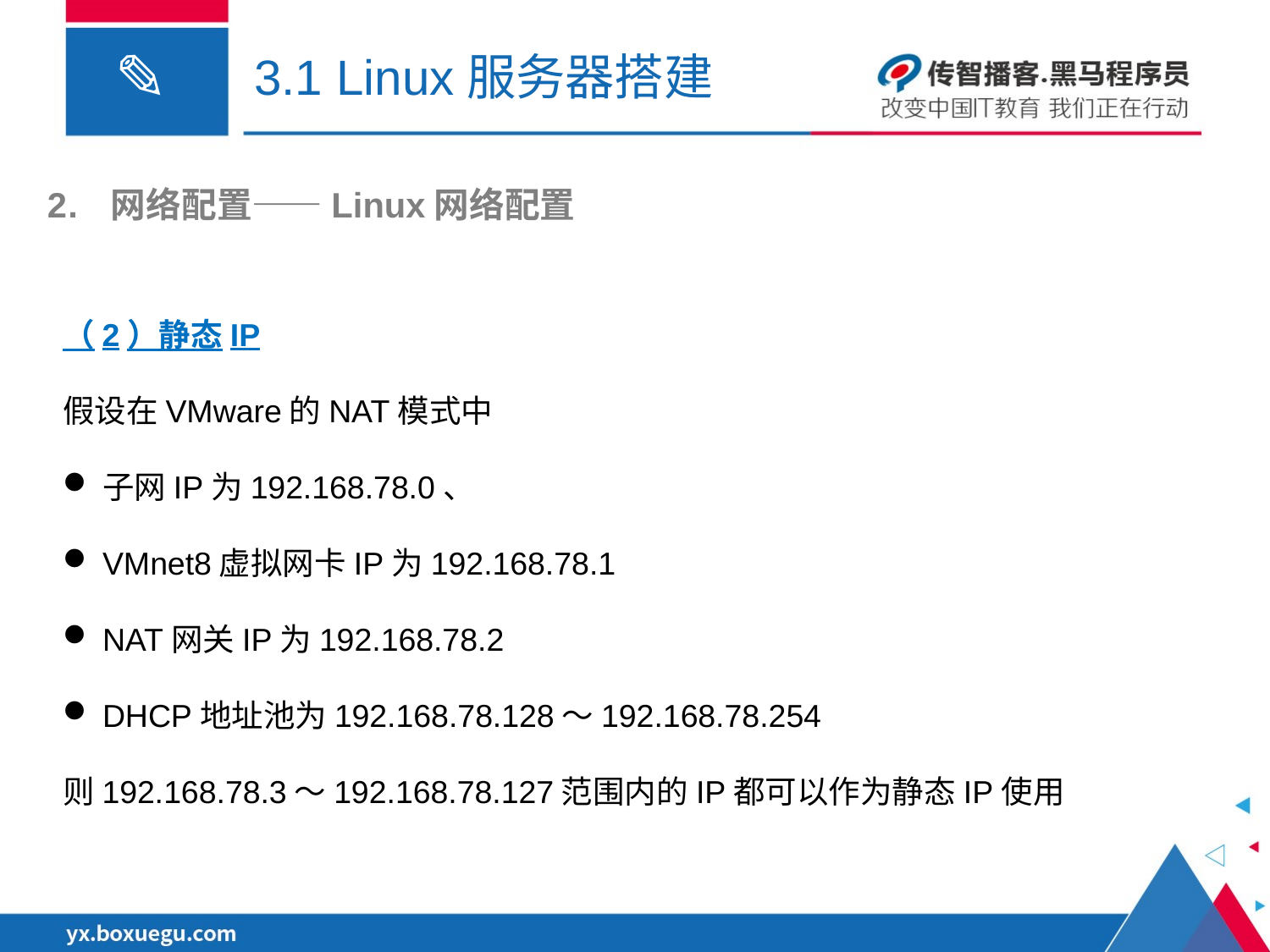

# 3.1 Linux服务器搭建
网络配置——Linux网络配置
（2）静态IP
假设在VMware的NAT模式中
子网IP为192.168.78.0、
VMnet8虚拟网卡IP为192.168.78.1
NAT网关IP为192.168.78.2
DHCP地址池为192.168.78.128～192.168.78.254
则192.168.78.3～192.168.78.127范围内的IP都可以作为静态IP使用